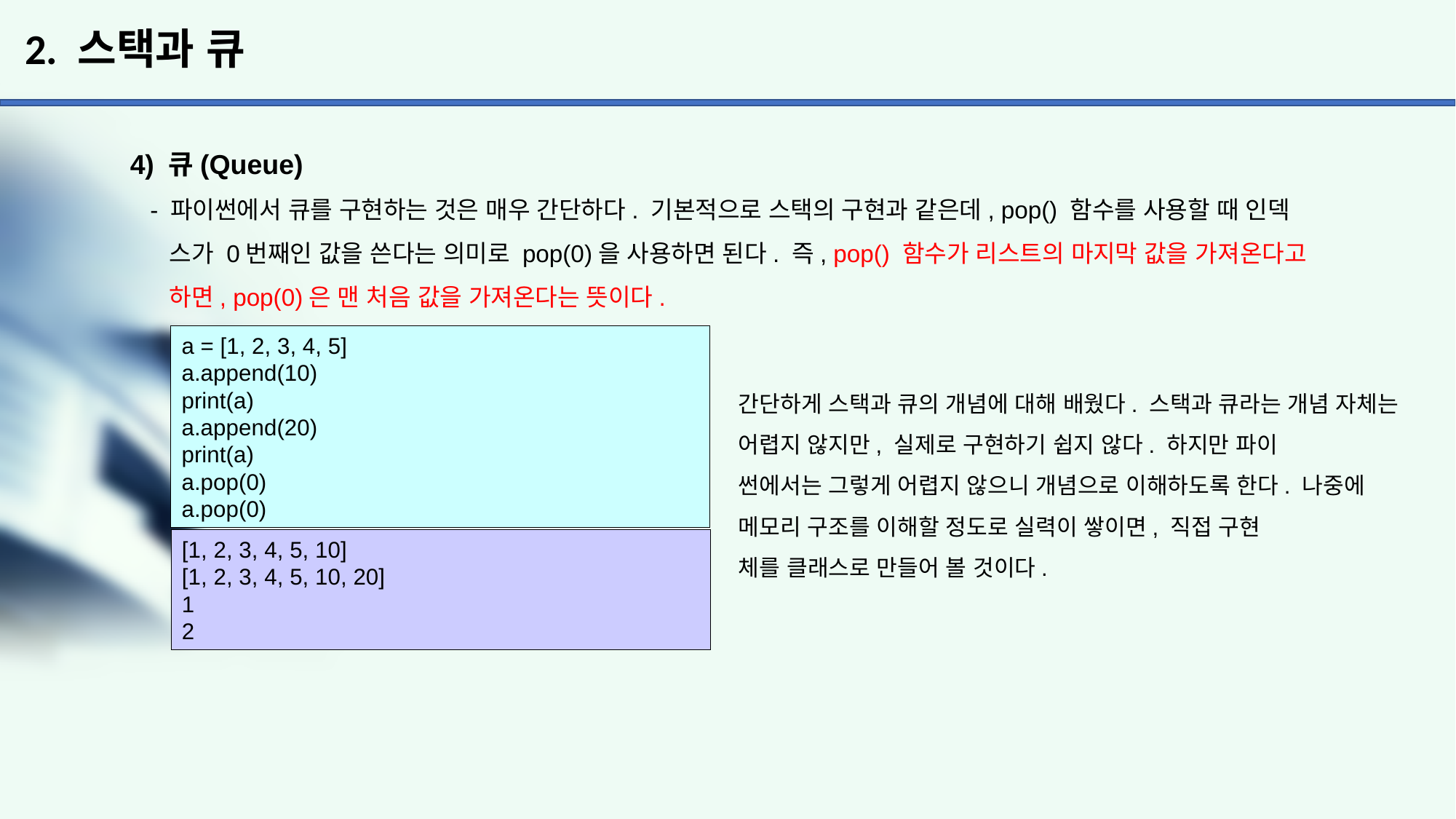

# 2. 스택과 큐
4) 큐(Queue)
   - 파이썬에서 큐를 구현하는 것은 매우 간단하다. 기본적으로 스택의 구현과 같은데, pop() 함수를 사용할 때 인덱
     스가 0번째인 값을 쓴다는 의미로 pop(0)을 사용하면 된다. 즉, pop() 함수가 리스트의 마지막 값을 가져온다고
     하면, pop(0)은 맨 처음 값을 가져온다는 뜻이다.

간단하게 스택과 큐의 개념에 대해 배웠다. 스택과 큐라는 개념 자체는 어렵지 않지만, 실제로 구현하기 쉽지 않다. 하지만 파이
썬에서는 그렇게 어렵지 않으니 개념으로 이해하도록 한다. 나중에 메모리 구조를 이해할 정도로 실력이 쌓이면, 직접 구현
체를 클래스로 만들어 볼 것이다.
a = [1, 2, 3, 4, 5]
a.append(10)
print(a)
a.append(20)
print(a)
a.pop(0)
a.pop(0)
[1, 2, 3, 4, 5, 10]
[1, 2, 3, 4, 5, 10, 20]
1
2